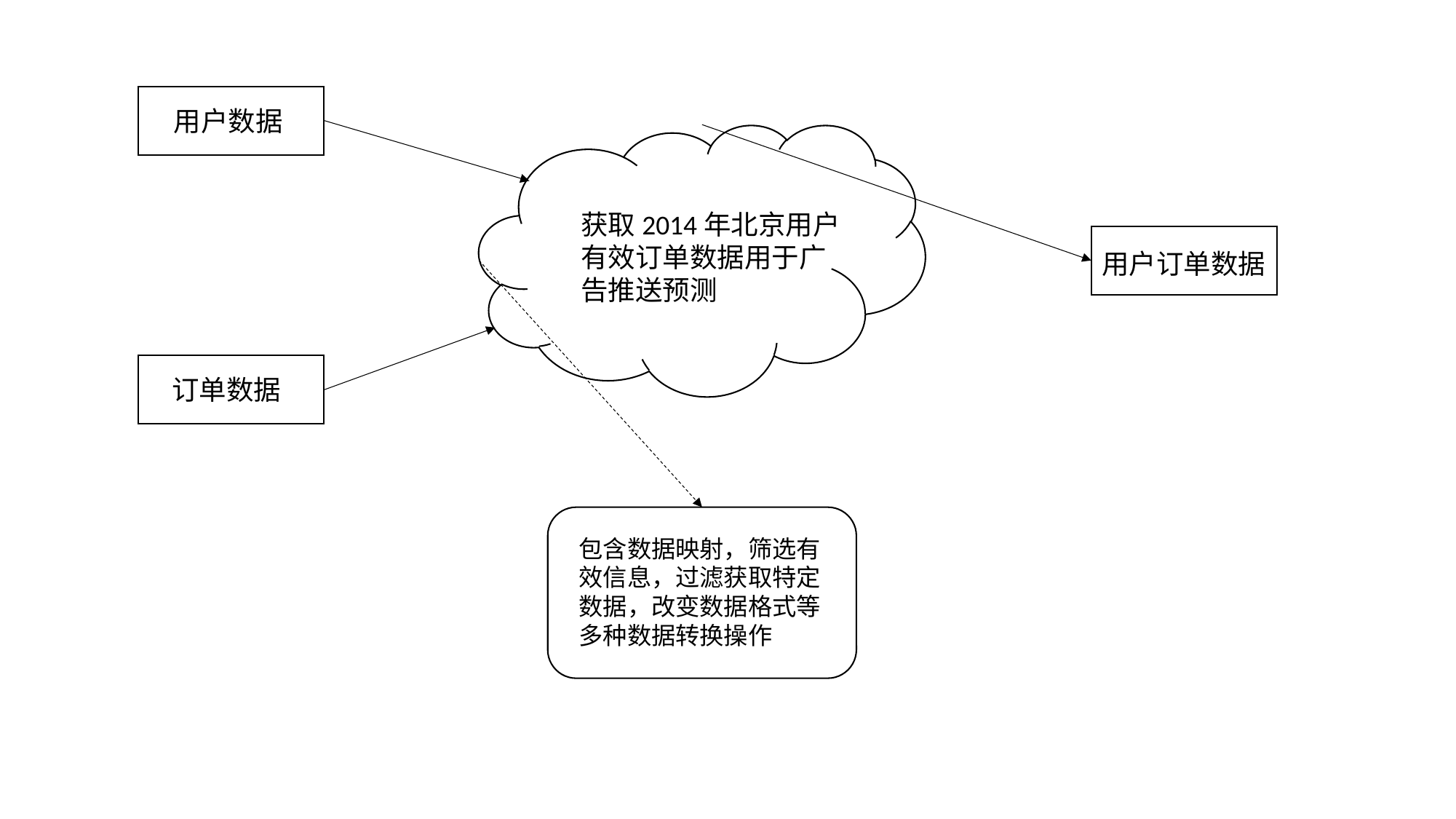

用户数据

获取2014年北京用户有效订单数据用于广告推送预测

用户订单数据

订单数据

包含数据映射，筛选有效信息，过滤获取特定数据，改变数据格式等多种数据转换操作